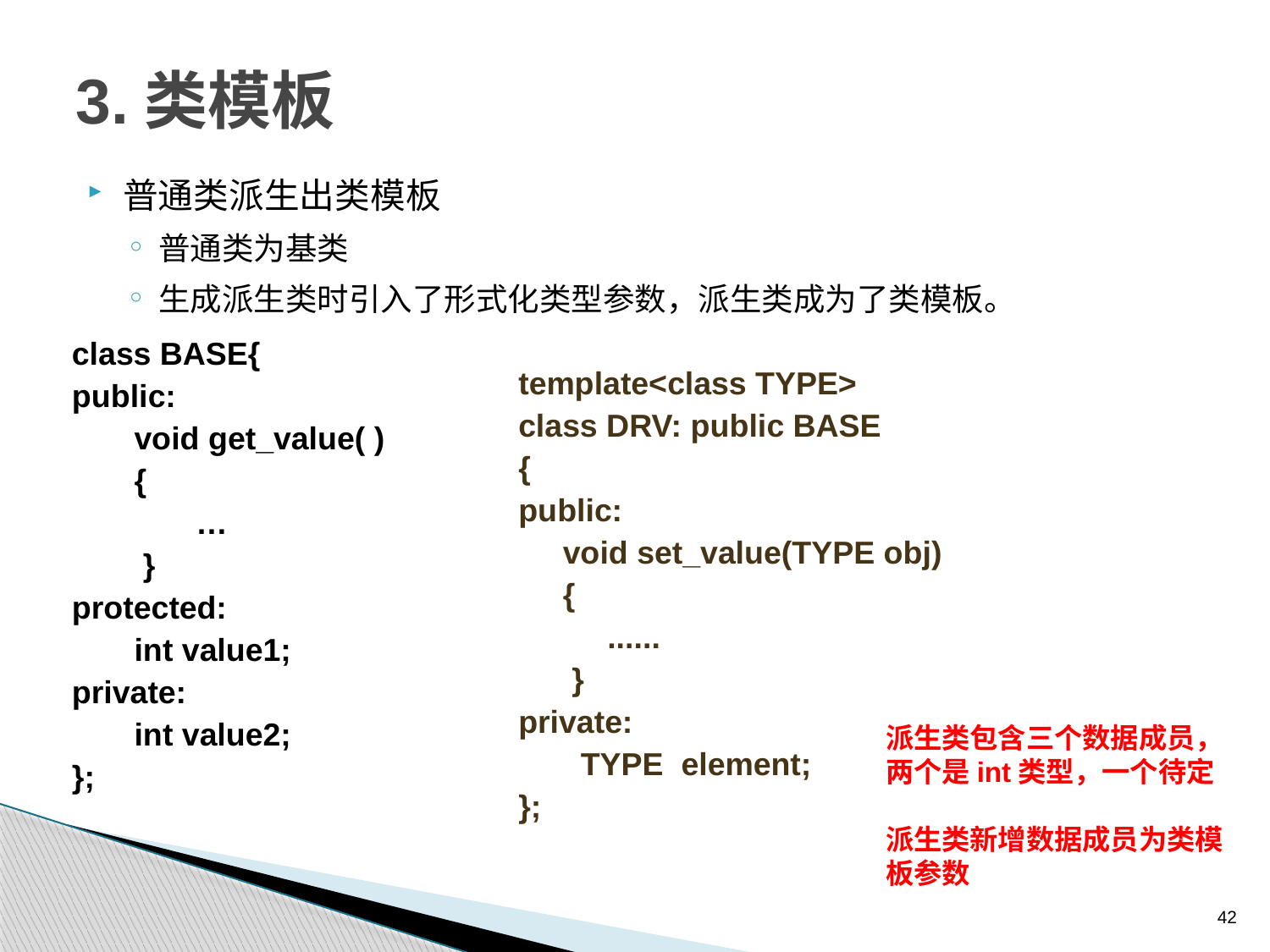

# 3.类模板
普通类派生出类模板
普通类为基类
生成派生类时引入了形式化类型参数，派生类成为了类模板。

class BASE{
public:
       void get_value( )
       {
              …
        }
protected:
       int value1;
private:
       int value2;
};
template<class TYPE>
class DRV: public BASE
{
public:
     void set_value(TYPE obj)
     {
          ......
      }
private:
       TYPE  element;
};
派生类包含三个数据成员，两个是int类型，一个待定

派生类新增数据成员为类模板参数
42